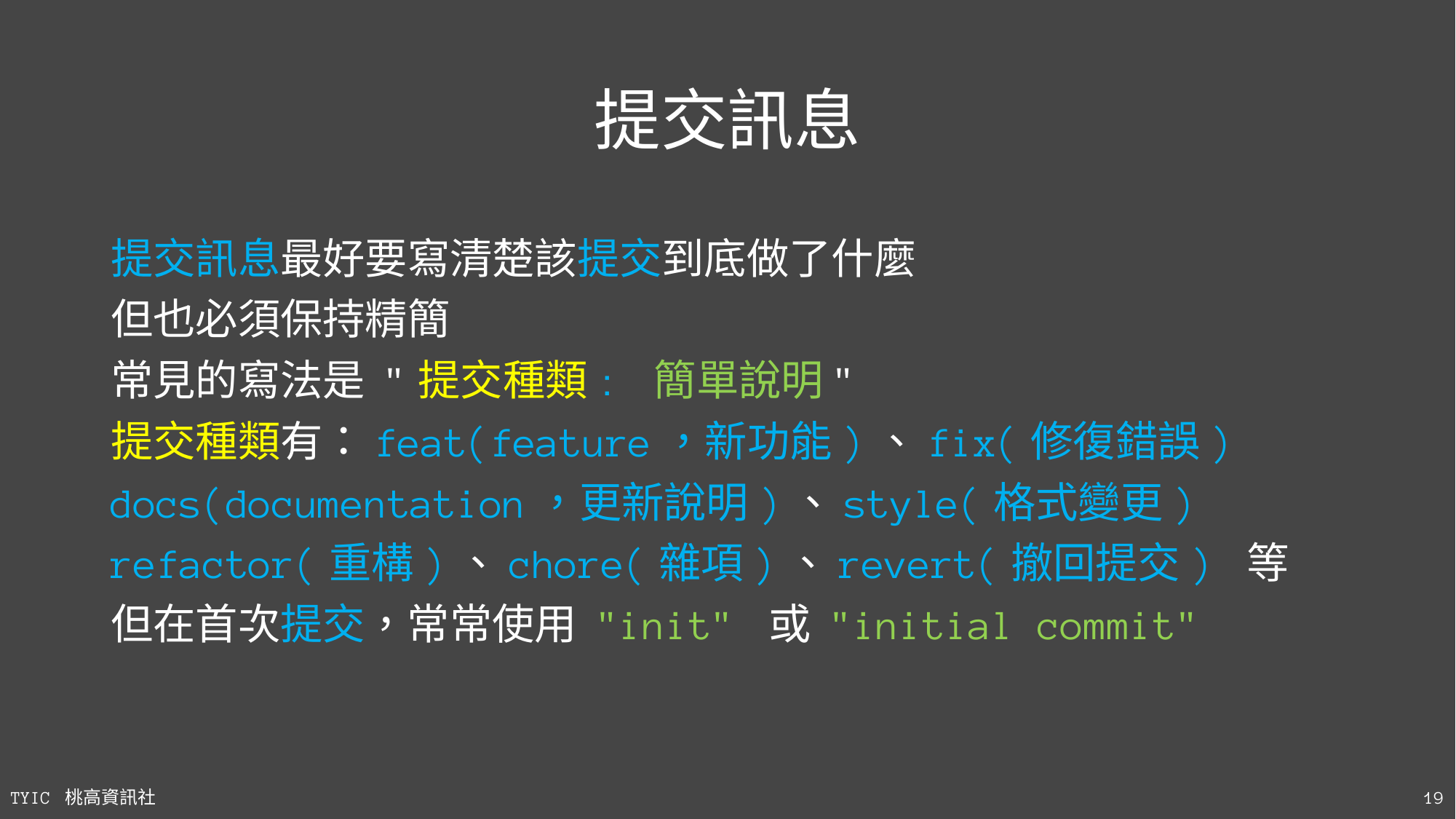

# 提交訊息
提交訊息最好要寫清楚該提交到底做了什麼
但也必須保持精簡
常見的寫法是 "提交種類: 簡單說明"
提交種類有：feat(feature，新功能)、fix(修復錯誤)
docs(documentation，更新說明)、style(格式變更)
refactor(重構)、chore(雜項)、revert(撤回提交) 等
但在首次提交，常常使用 "init" 或 "initial commit"